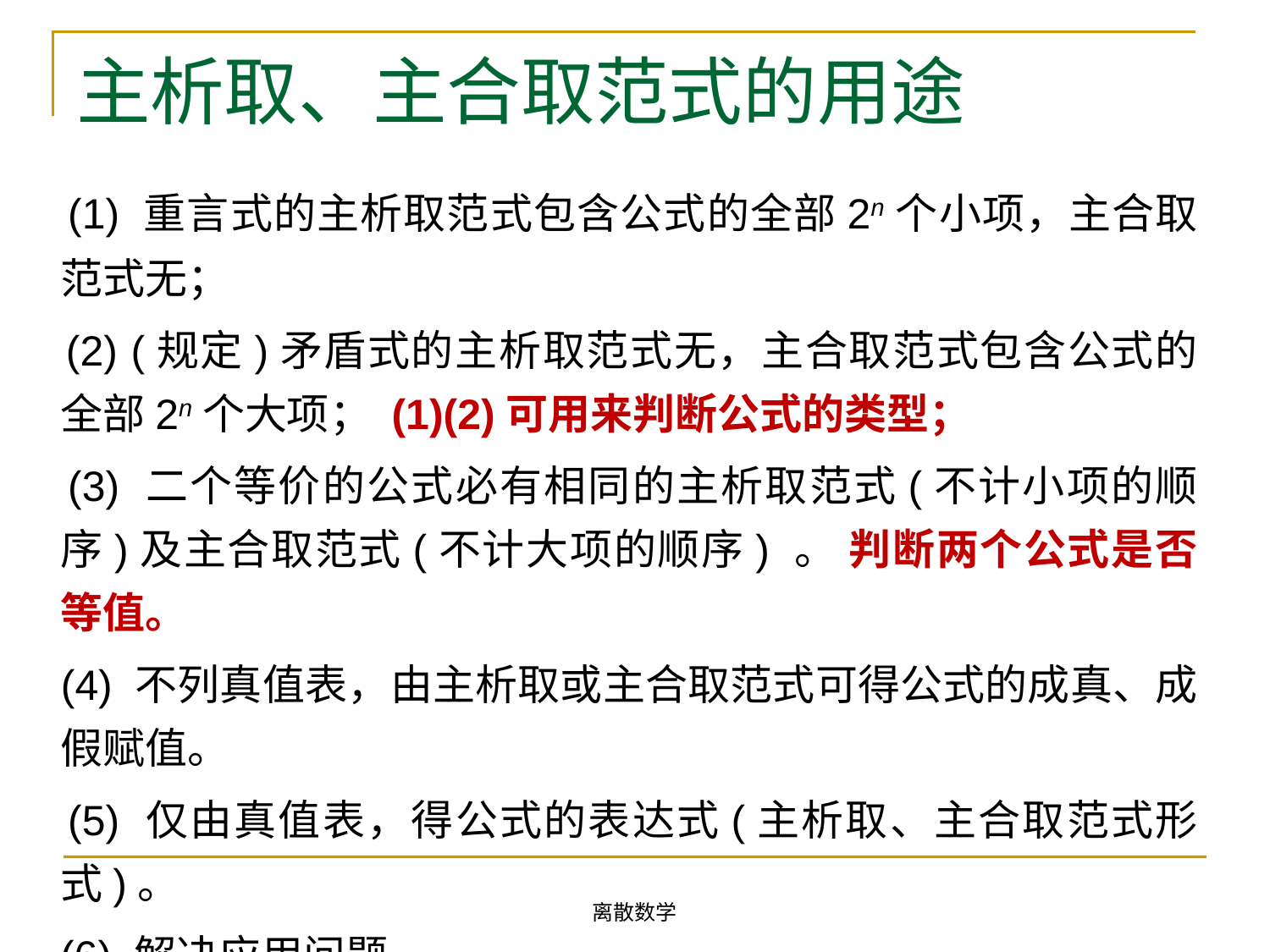

# 主析取、主合取范式的用途
    (1) 重言式的主析取范式包含公式的全部2n个小项，主合取范式无；
    (2) (规定)矛盾式的主析取范式无，主合取范式包含公式的全部2n个大项； (1)(2)可用来判断公式的类型；
    (3) 二个等价的公式必有相同的主析取范式(不计小项的顺序)及主合取范式(不计大项的顺序) 。 判断两个公式是否等值。
    (4) 不列真值表，由主析取或主合取范式可得公式的成真、成假赋值。
    (5) 仅由真值表，得公式的表达式(主析取、主合取范式形式)。
    (6) 解决应用问题。

120
离散数学